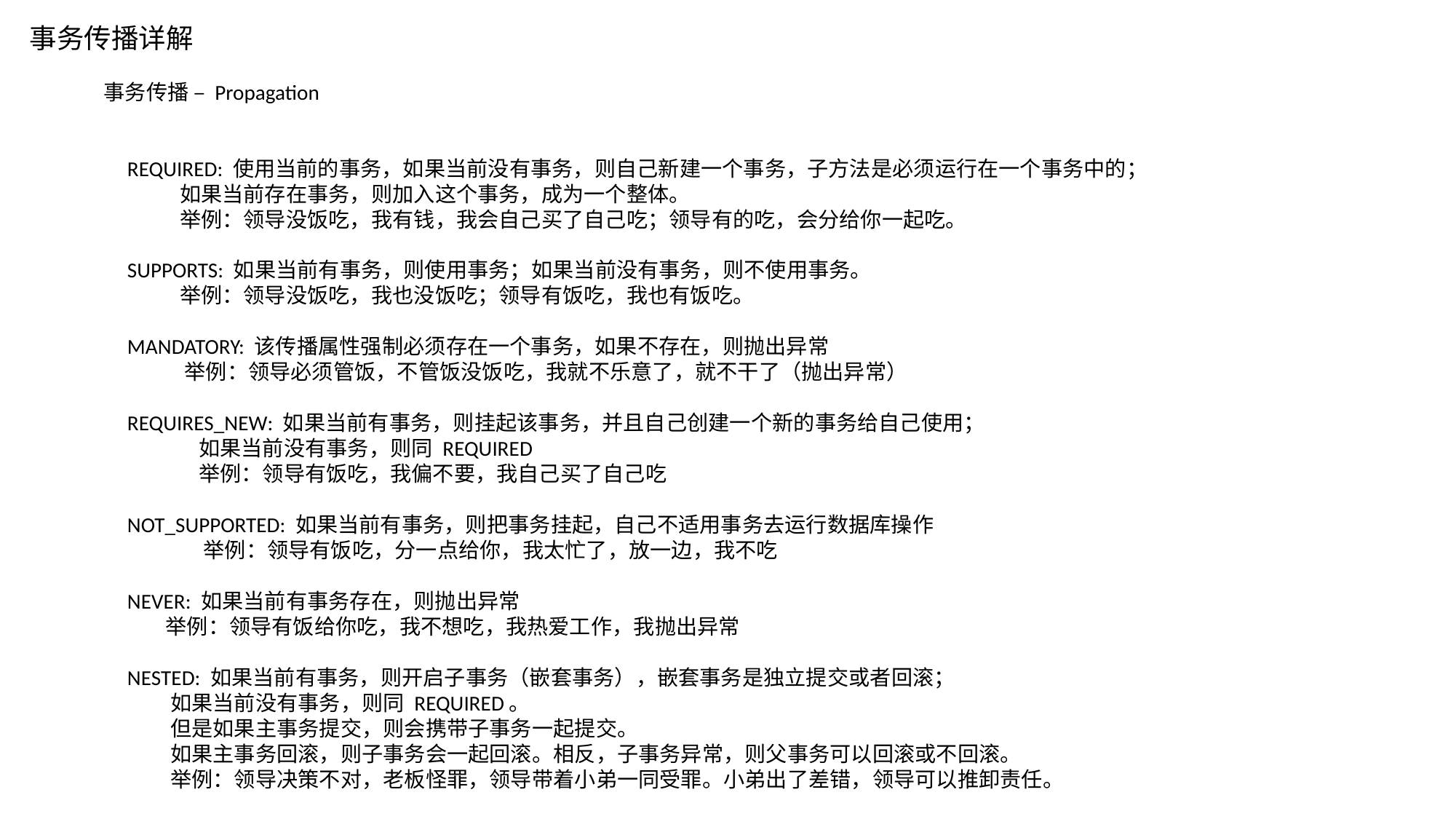

事务传播详解
事务传播 – Propagation

     REQUIRED: 使用当前的事务，如果当前没有事务，则自己新建一个事务，子方法是必须运行在一个事务中的；
               如果当前存在事务，则加入这个事务，成为一个整体。
               举例：领导没饭吃，我有钱，我会自己买了自己吃；领导有的吃，会分给你一起吃。

     SUPPORTS: 如果当前有事务，则使用事务；如果当前没有事务，则不使用事务。
               举例：领导没饭吃，我也没饭吃；领导有饭吃，我也有饭吃。

     MANDATORY: 该传播属性强制必须存在一个事务，如果不存在，则抛出异常
                举例：领导必须管饭，不管饭没饭吃，我就不乐意了，就不干了（抛出异常）

     REQUIRES_NEW: 如果当前有事务，则挂起该事务，并且自己创建一个新的事务给自己使用；
                   如果当前没有事务，则同 REQUIRED
                   举例：领导有饭吃，我偏不要，我自己买了自己吃

     NOT_SUPPORTED: 如果当前有事务，则把事务挂起，自己不适用事务去运行数据库操作
                    举例：领导有饭吃，分一点给你，我太忙了，放一边，我不吃

     NEVER: 如果当前有事务存在，则抛出异常
            举例：领导有饭给你吃，我不想吃，我热爱工作，我抛出异常

     NESTED: 如果当前有事务，则开启子事务（嵌套事务），嵌套事务是独立提交或者回滚；
             如果当前没有事务，则同 REQUIRED。
             但是如果主事务提交，则会携带子事务一起提交。
             如果主事务回滚，则子事务会一起回滚。相反，子事务异常，则父事务可以回滚或不回滚。
             举例：领导决策不对，老板怪罪，领导带着小弟一同受罪。小弟出了差错，领导可以推卸责任。